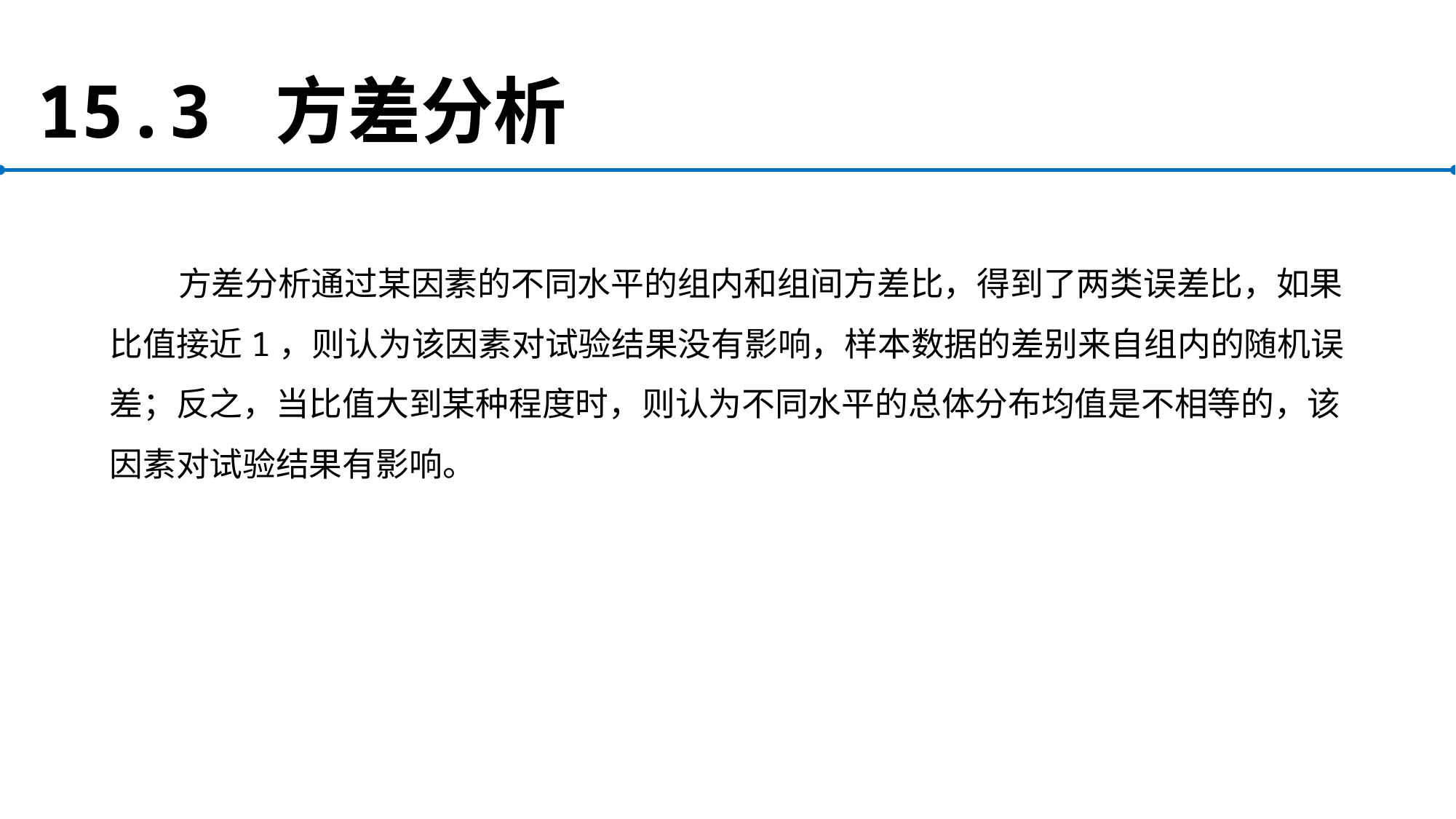

# 15.3 方差分析
方差分析通过某因素的不同水平的组内和组间方差比，得到了两类误差比，如果比值接近1，则认为该因素对试验结果没有影响，样本数据的差别来自组内的随机误差；反之，当比值大到某种程度时，则认为不同水平的总体分布均值是不相等的，该因素对试验结果有影响。